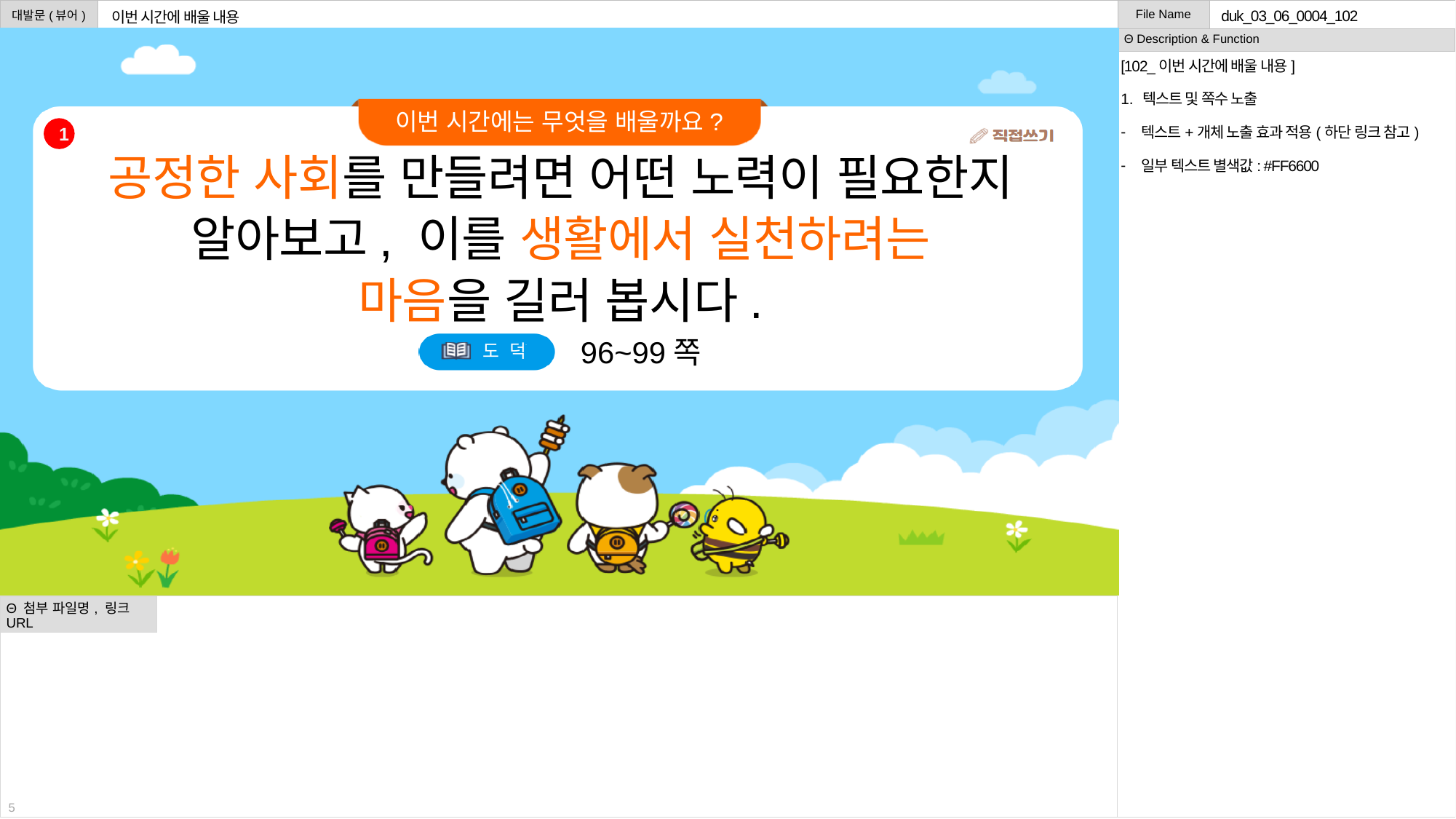

duk_03_06_0004_102
이번 시간에 배울 내용
[102_이번 시간에 배울 내용]
텍스트 및 쪽수 노출
텍스트+개체 노출 효과 적용(하단 링크 참고)
일부 텍스트 별색값: #FF6600

1
공정한 사회를 만들려면 어떤 노력이 필요한지
알아보고, 이를 생활에서 실천하려는
마음을 길러 봅시다.
96~99쪽